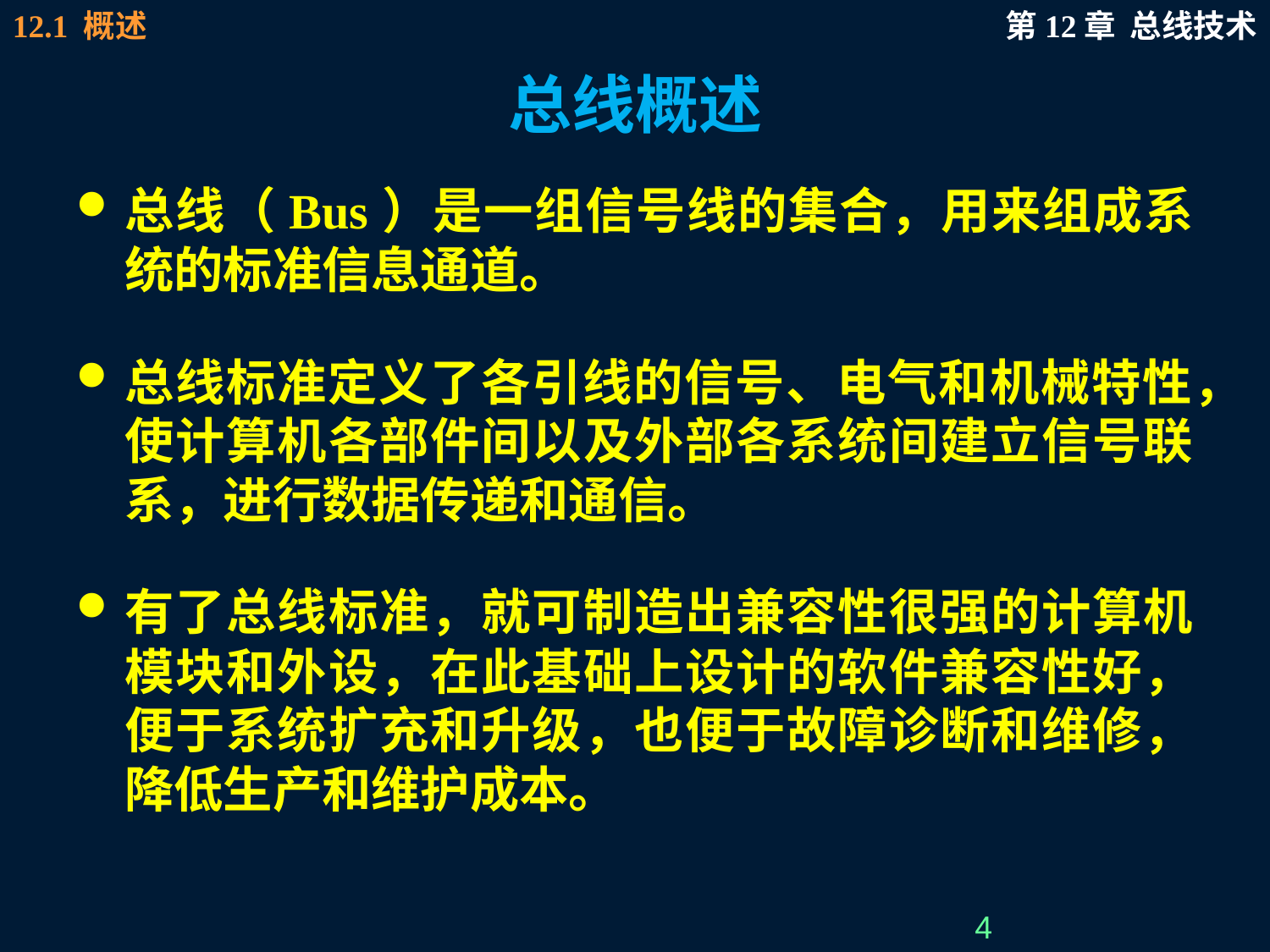

# 总线概述
总线（Bus）是一组信号线的集合，用来组成系统的标准信息通道。
总线标准定义了各引线的信号、电气和机械特性，使计算机各部件间以及外部各系统间建立信号联系，进行数据传递和通信。
有了总线标准，就可制造出兼容性很强的计算机模块和外设，在此基础上设计的软件兼容性好，便于系统扩充和升级，也便于故障诊断和维修，降低生产和维护成本。